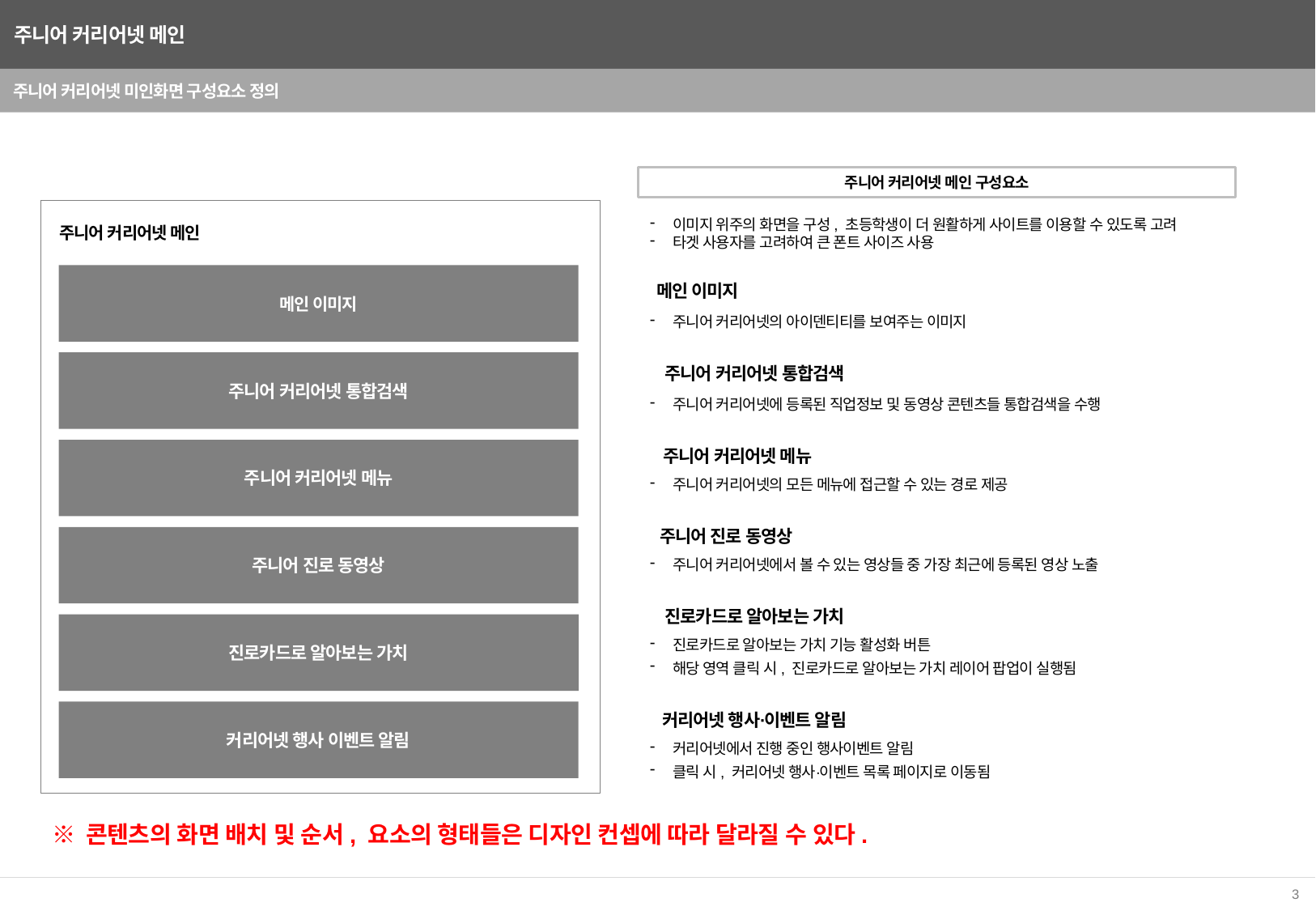

# 주니어 커리어넷 메인
주니어 커리어넷 미인화면 구성요소 정의
주니어 커리어넷 메인 구성요소

이미지 위주의 화면을 구성, 초등학생이 더 원활하게 사이트를 이용할 수 있도록 고려
타겟 사용자를 고려하여 큰 폰트 사이즈 사용
주니어 커리어넷 메인
메인 이미지
메인 이미지
주니어 커리어넷의 아이덴티티를 보여주는 이미지
주니어 커리어넷 통합검색
주니어 커리어넷 통합검색
주니어 커리어넷에 등록된 직업정보 및 동영상 콘텐츠들 통합검색을 수행
주니어 커리어넷 메뉴
주니어 커리어넷의 모든 메뉴에 접근할 수 있는 경로 제공
주니어 커리어넷 메뉴
주니어 진로 동영상
주니어 커리어넷에서 볼 수 있는 영상들 중 가장 최근에 등록된 영상 노출
주니어 진로 동영상
진로카드로 알아보는 가치
진로카드로 알아보는 가치 기능 활성화 버튼
해당 영역 클릭 시, 진로카드로 알아보는 가치 레이어 팝업이 실행됨
진로카드로 알아보는 가치
커리어넷 행사 이벤트 알림
커리어넷 행사∙이벤트 알림
커리어넷에서 진행 중인 행사이벤트 알림
클릭 시, 커리어넷 행사∙이벤트 목록 페이지로 이동됨
※ 콘텐츠의 화면 배치 및 순서, 요소의 형태들은 디자인 컨셉에 따라 달라질 수 있다.